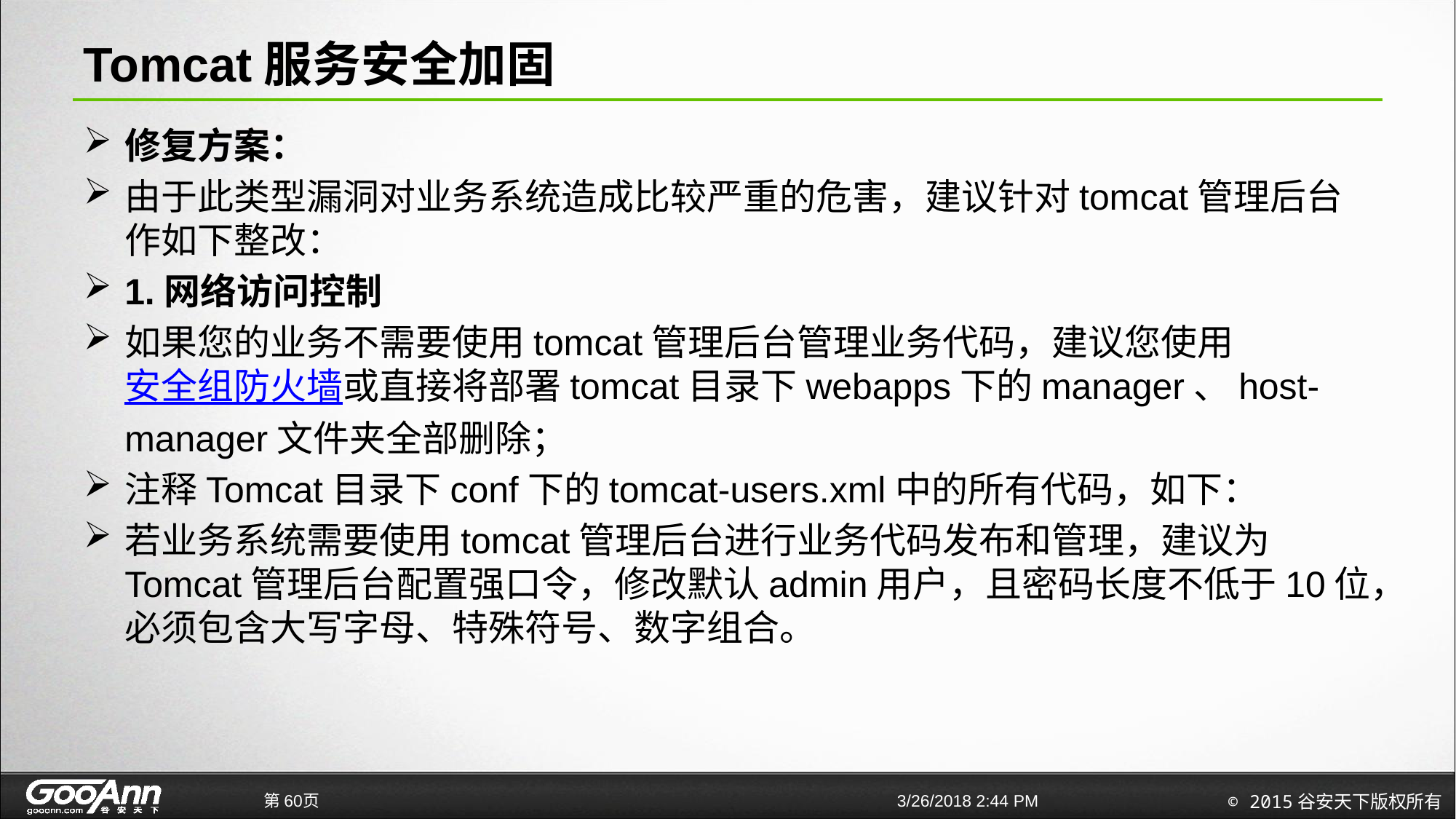

# Tomcat服务安全加固
修复方案：
由于此类型漏洞对业务系统造成比较严重的危害，建议针对tomcat管理后台作如下整改：
1.网络访问控制
如果您的业务不需要使用tomcat管理后台管理业务代码，建议您使用安全组防火墙或直接将部署tomcat目录下webapps下的manager、host-manager文件夹全部删除；
注释Tomcat目录下conf下的tomcat-users.xml中的所有代码，如下：
若业务系统需要使用tomcat管理后台进行业务代码发布和管理，建议为Tomcat管理后台配置强口令，修改默认admin用户，且密码长度不低于10位，必须包含大写字母、特殊符号、数字组合。